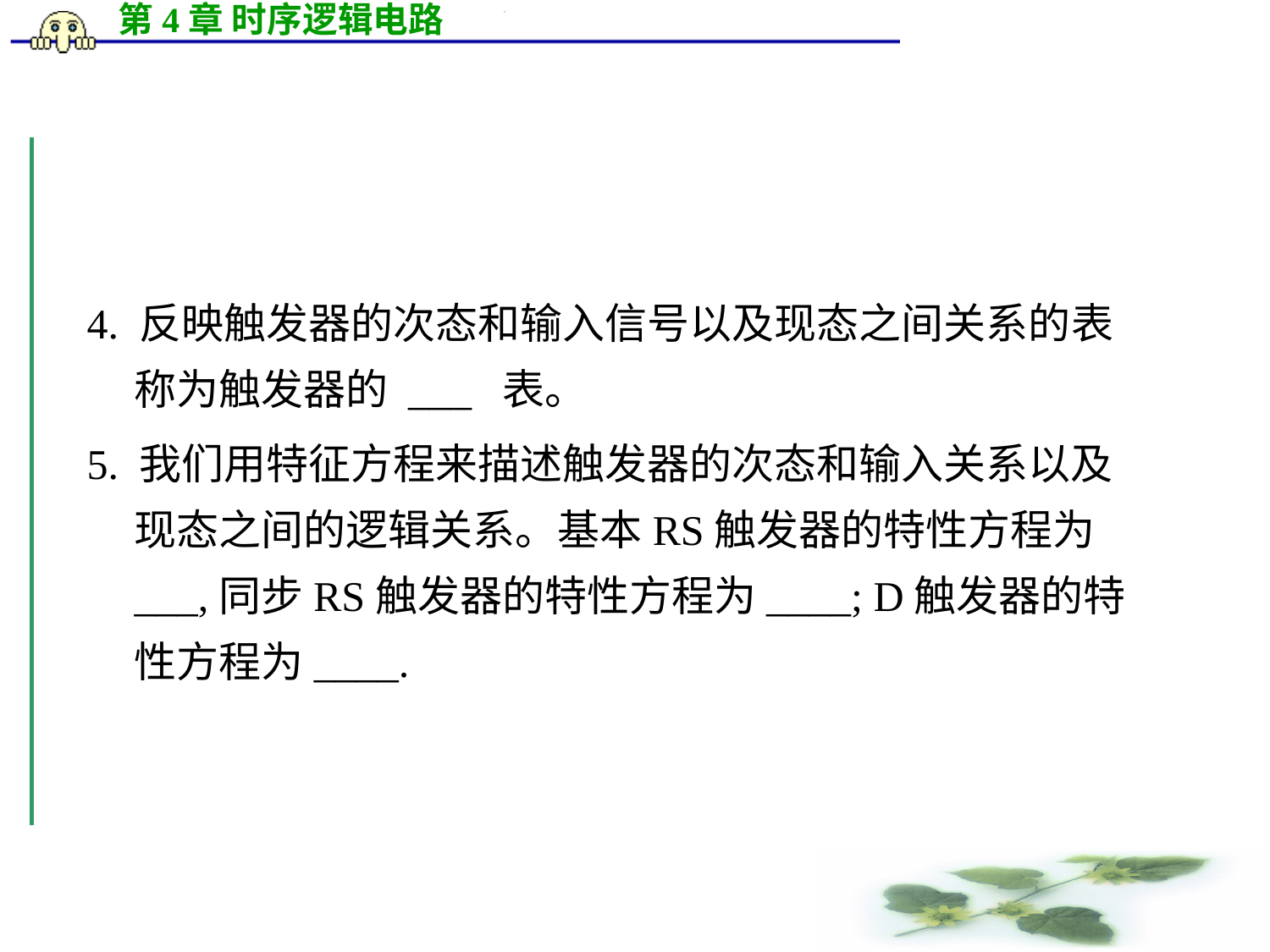

#
4. 反映触发器的次态和输入信号以及现态之间关系的表称为触发器的 ___  表。
5. 我们用特征方程来描述触发器的次态和输入关系以及现态之间的逻辑关系。基本RS触发器的特性方程为___,同步RS触发器的特性方程为____; D触发器的特性方程为____.